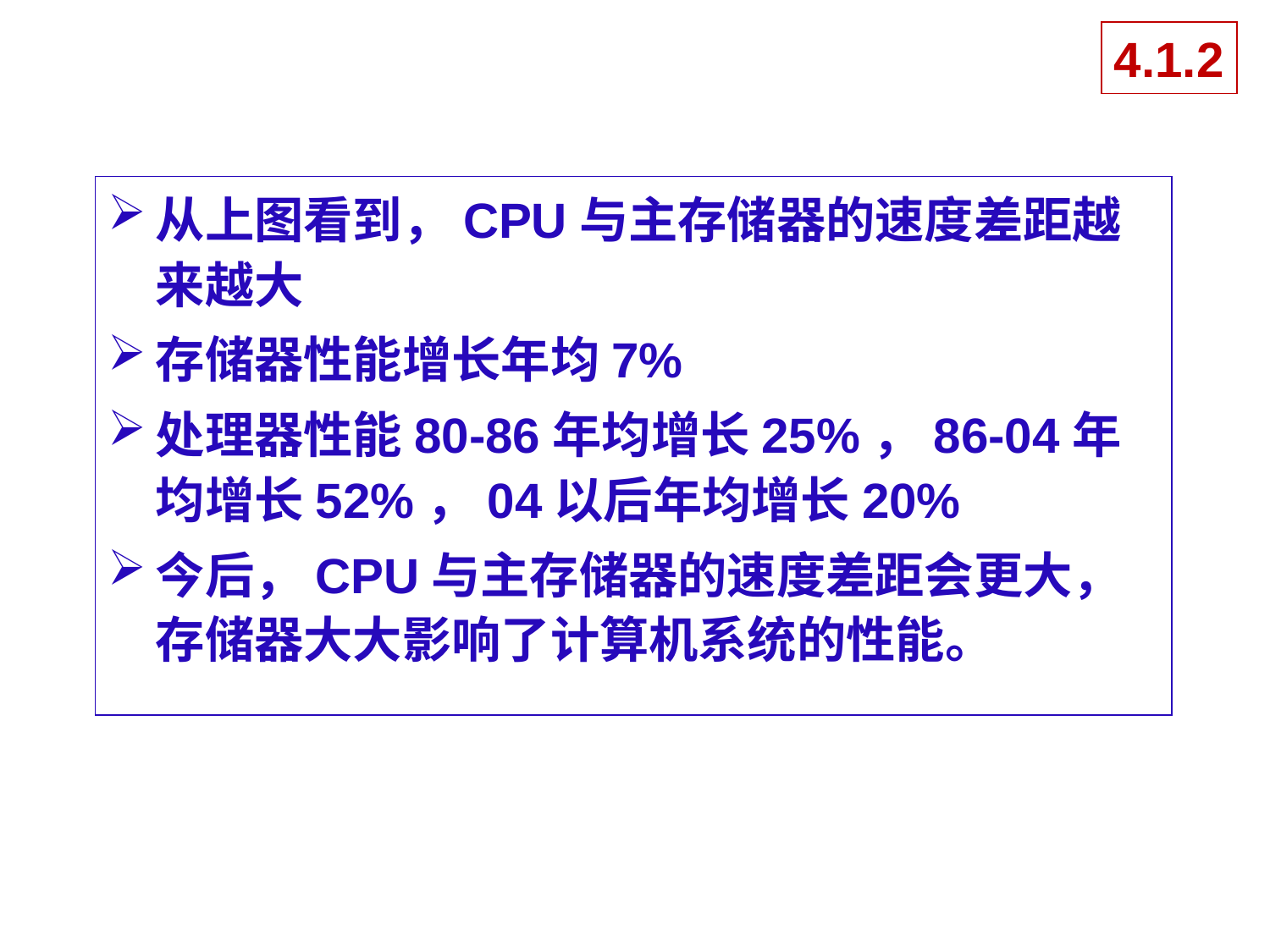

4.1.2
从上图看到，CPU与主存储器的速度差距越来越大
存储器性能增长年均7%
处理器性能80-86年均增长25%，86-04年均增长52%，04以后年均增长20%
今后，CPU与主存储器的速度差距会更大，存储器大大影响了计算机系统的性能。